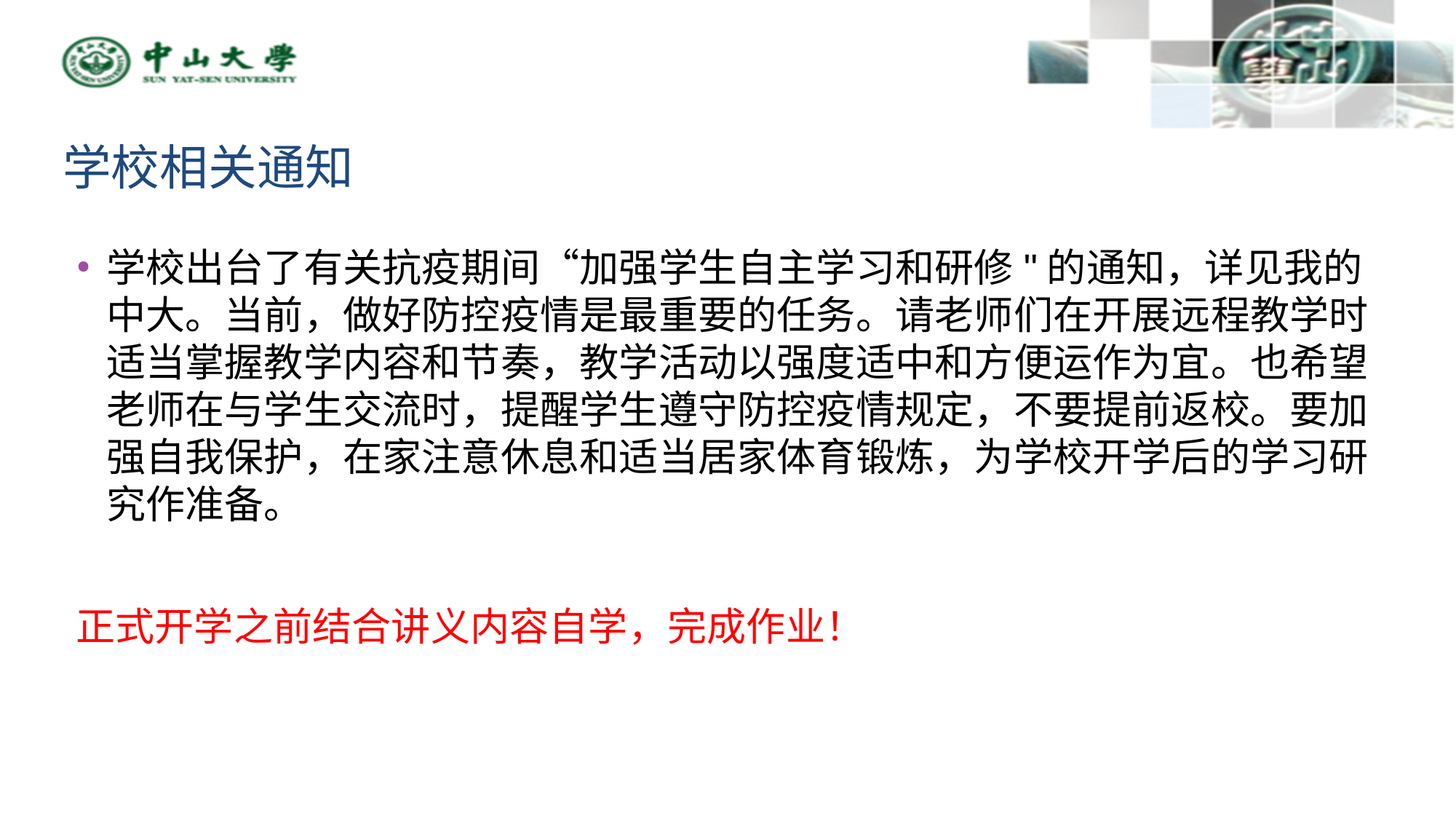

2
# 学校相关通知
学校出台了有关抗疫期间“加强学生自主学习和研修"的通知，详见我的中大。当前，做好防控疫情是最重要的任务。请老师们在开展远程教学时适当掌握教学内容和节奏，教学活动以强度适中和方便运作为宜。也希望老师在与学生交流时，提醒学生遵守防控疫情规定，不要提前返校。要加强自我保护，在家注意休息和适当居家体育锻炼，为学校开学后的学习研究作准备。

正式开学之前结合讲义内容自学，完成作业！